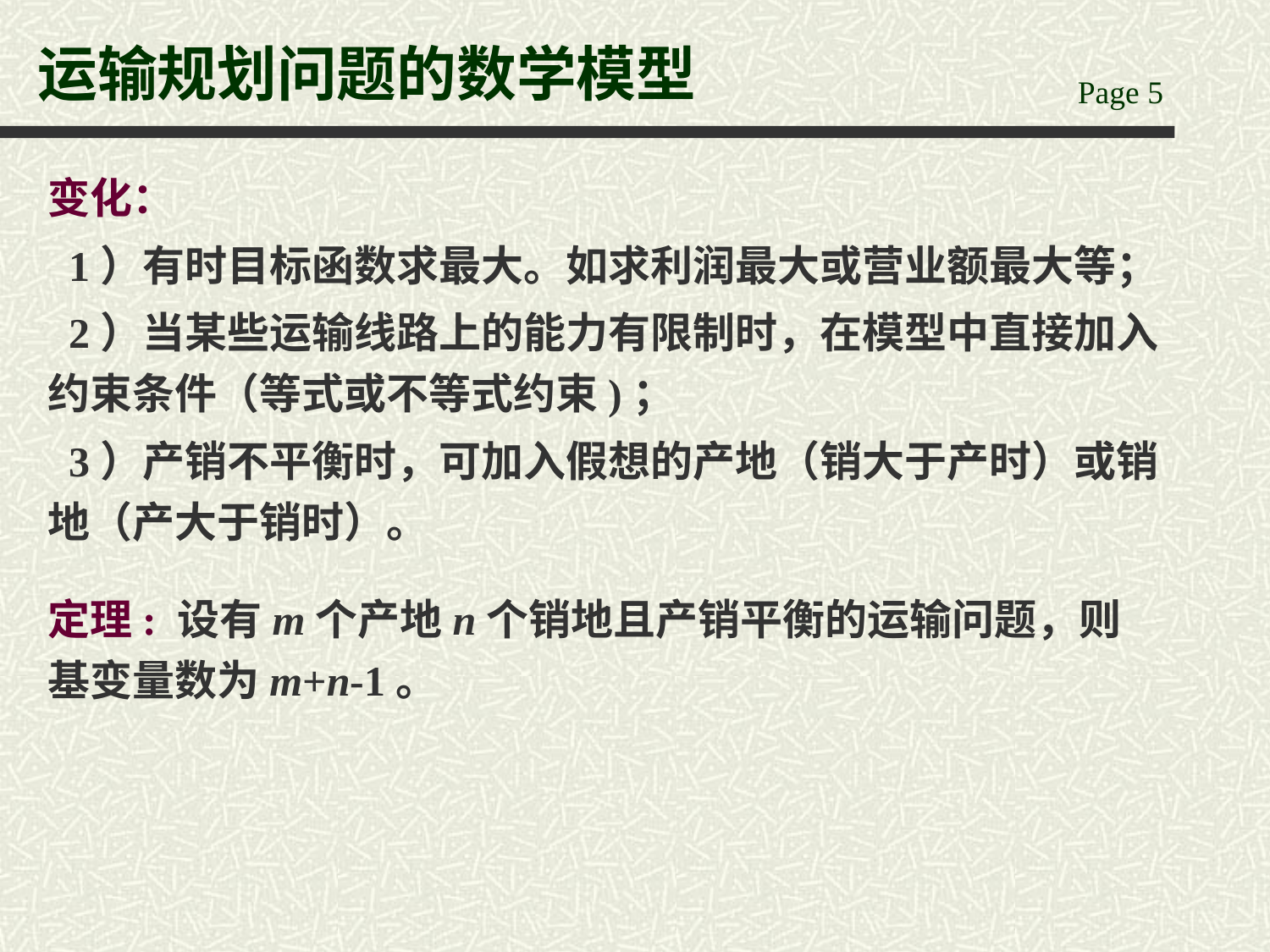

# 运输规划问题的数学模型
变化：
  1）有时目标函数求最大。如求利润最大或营业额最大等；
  2）当某些运输线路上的能力有限制时，在模型中直接加入约束条件（等式或不等式约束)；
  3）产销不平衡时，可加入假想的产地（销大于产时）或销地（产大于销时）。
定理: 设有m个产地n个销地且产销平衡的运输问题，则基变量数为m+n-1。